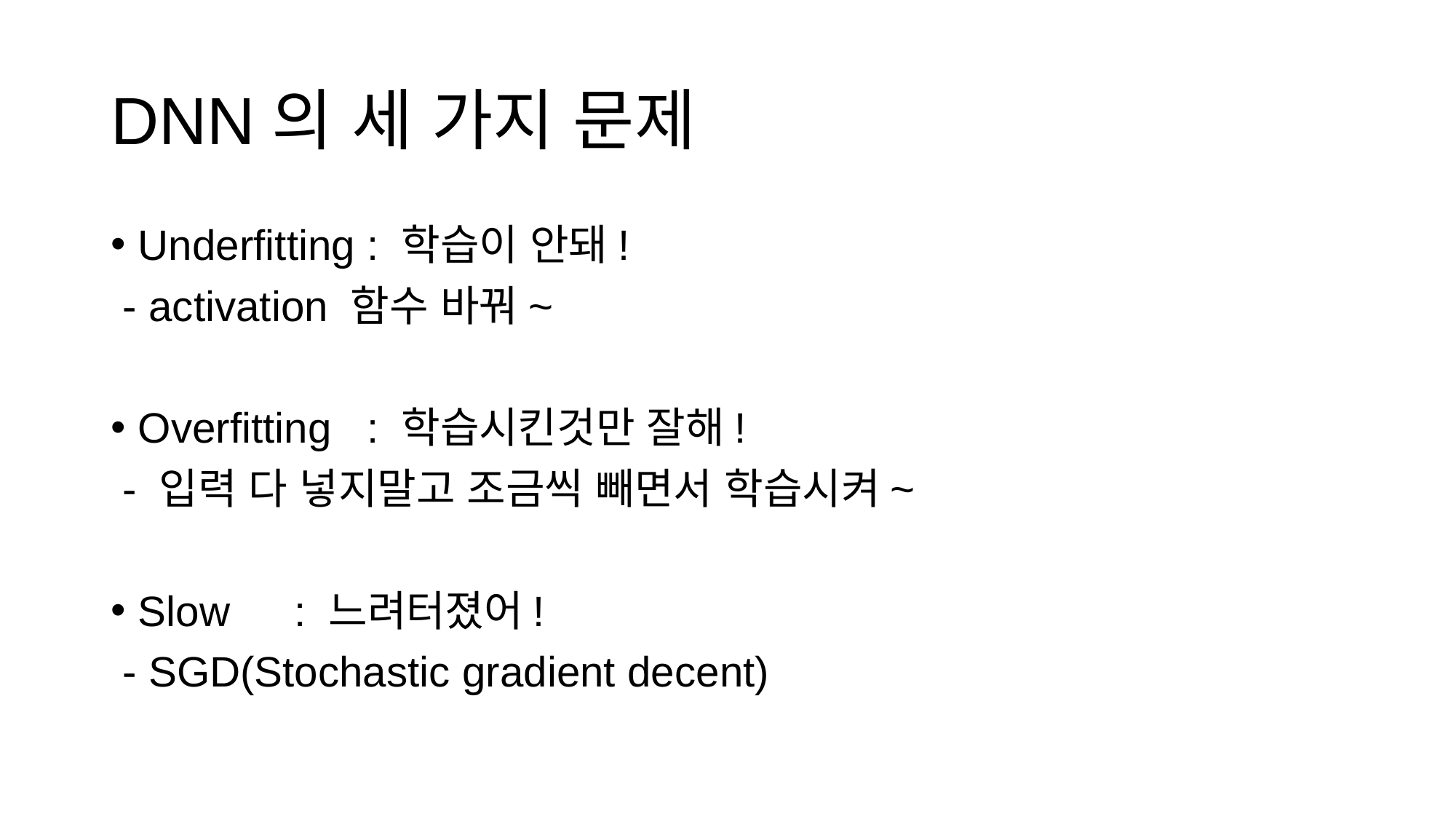

# DNN의 세 가지 문제
Underfitting : 학습이 안돼!
 - activation 함수 바꿔~

Overfitting   : 학습시킨것만 잘해!
 - 입력 다 넣지말고 조금씩 빼면서 학습시켜~

Slow	    : 느려터졌어!
 - SGD(Stochastic gradient decent)